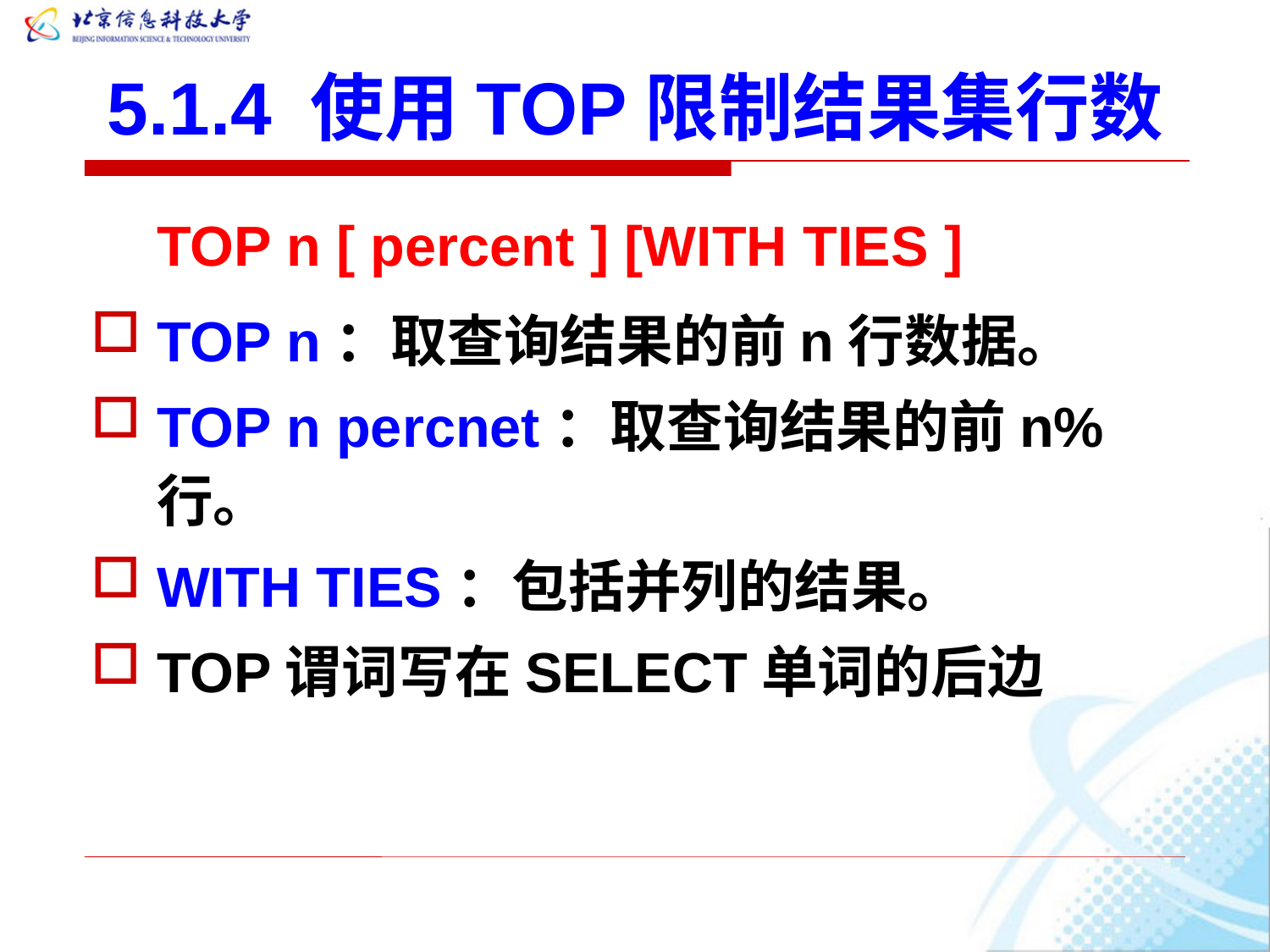

# 5.1.4 使用TOP限制结果集行数
	TOP n [ percent ] [WITH TIES ]
TOP n：取查询结果的前n行数据。
TOP n percnet：取查询结果的前n%行。
WITH TIES：包括并列的结果。
TOP谓词写在SELECT单词的后边

92